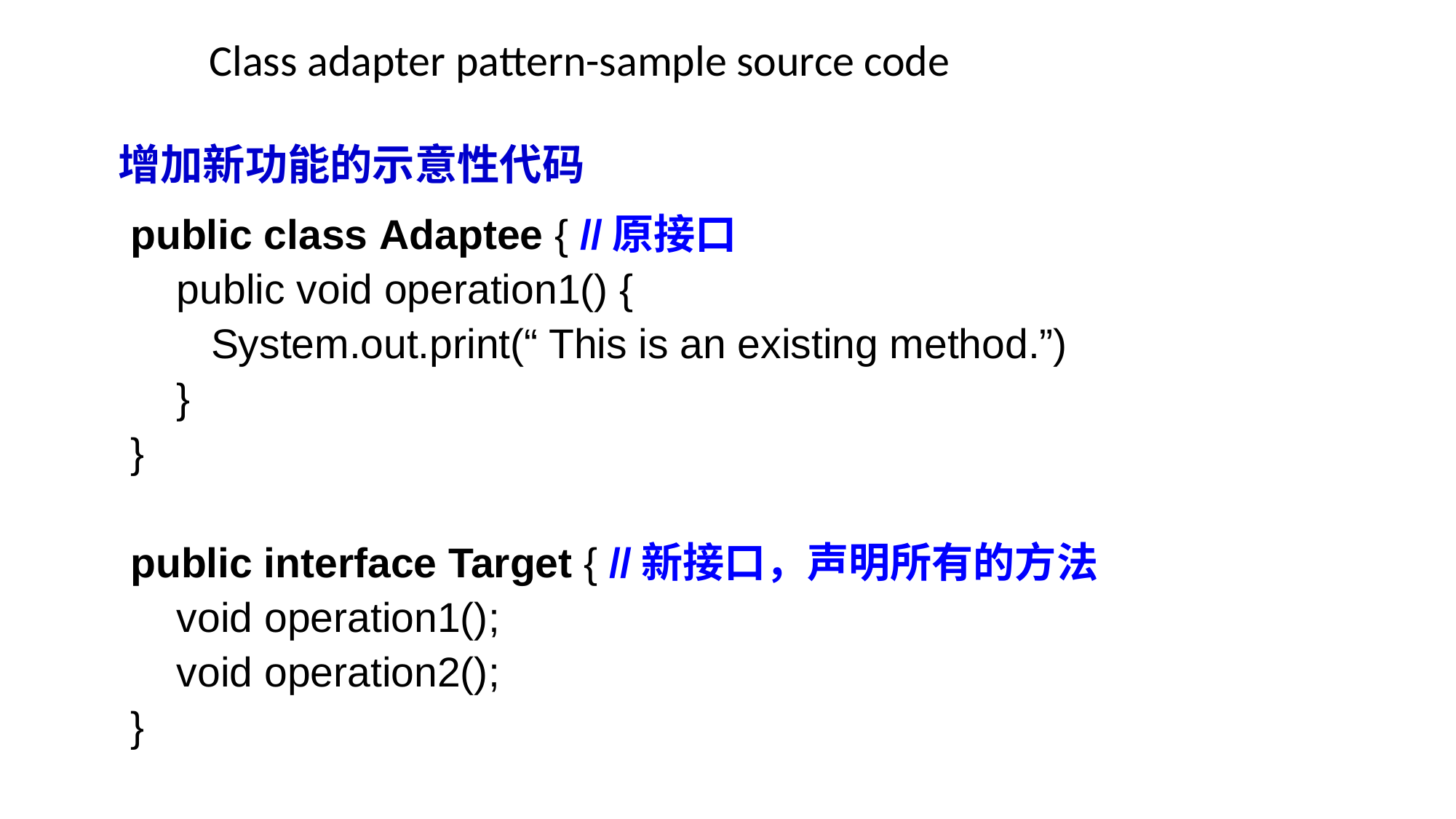

# Class adapter pattern-sample source code
增加新功能的示意性代码
public class Adaptee { //原接口
    public void operation1() {
       System.out.print(“ This is an existing method.”)
    }
}

public interface Target { //新接口，声明所有的方法
    void operation1();
    void operation2();
}
17